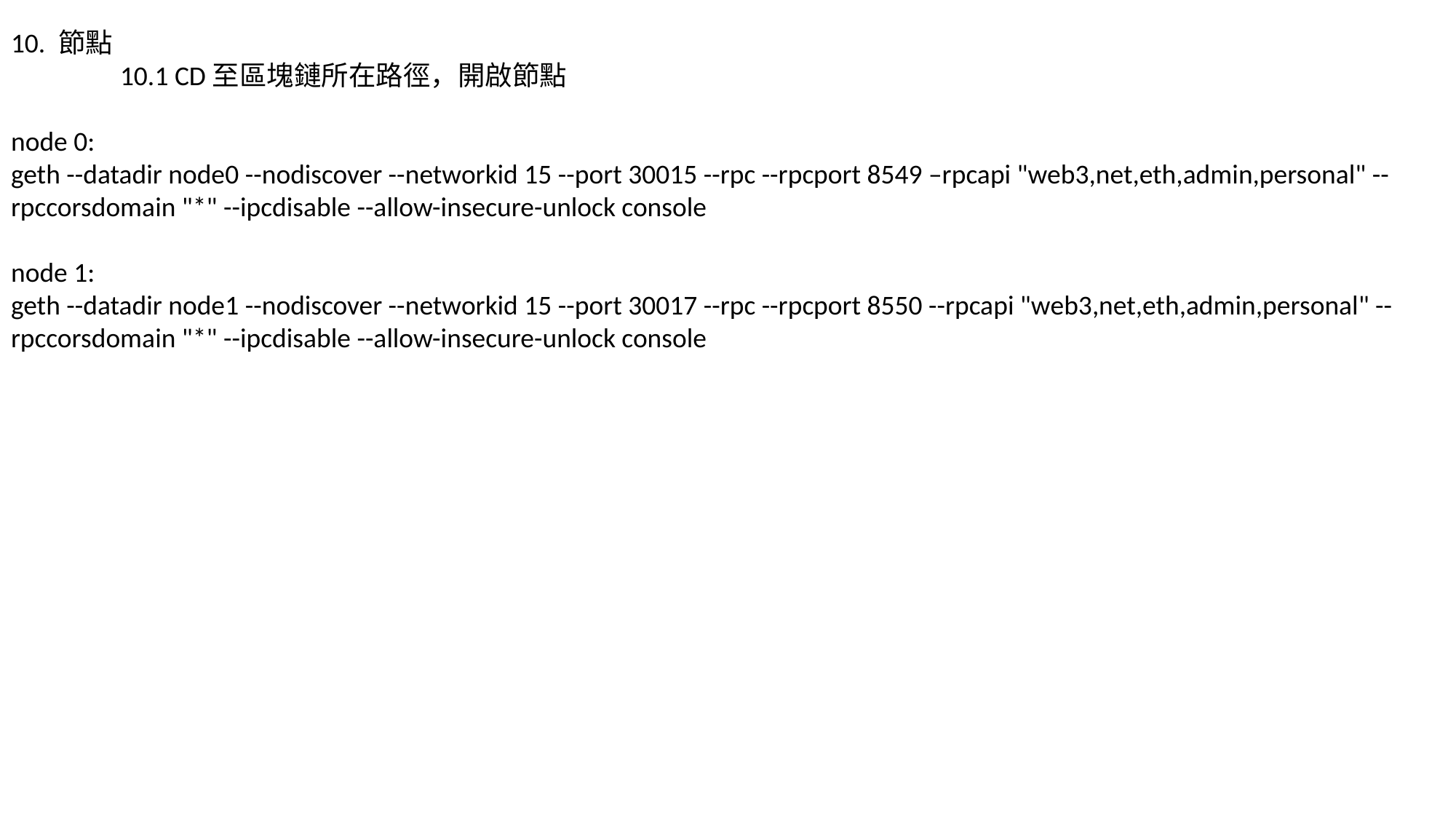

10. 節點
	10.1 CD至區塊鏈所在路徑，開啟節點

node 0:
geth --datadir node0 --nodiscover --networkid 15 --port 30015 --rpc --rpcport 8549 –rpcapi "web3,net,eth,admin,personal" --rpccorsdomain "*" --ipcdisable --allow-insecure-unlock console

node 1:
geth --datadir node1 --nodiscover --networkid 15 --port 30017 --rpc --rpcport 8550 --rpcapi "web3,net,eth,admin,personal" --rpccorsdomain "*" --ipcdisable --allow-insecure-unlock console